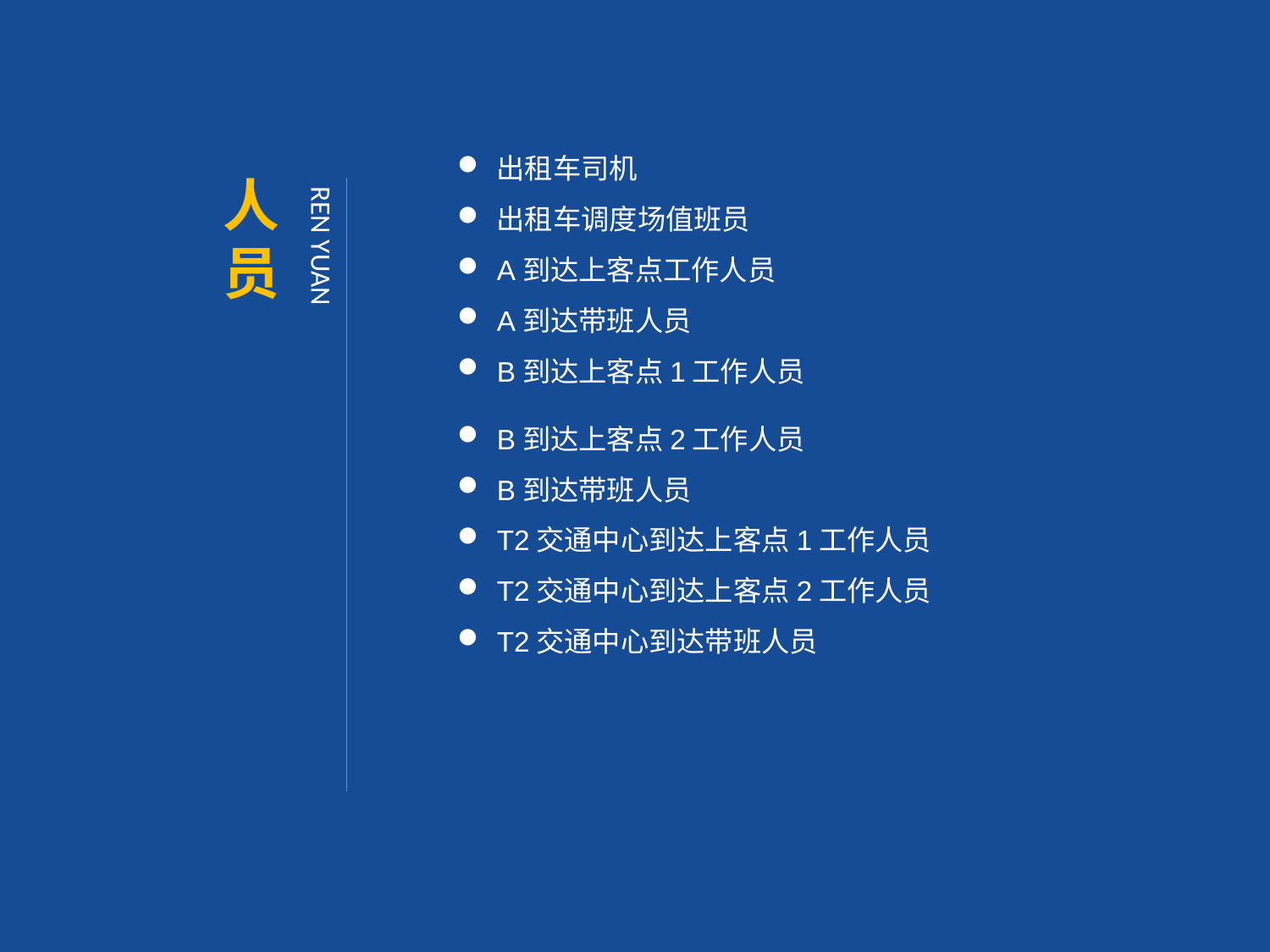

出租车司机
出租车调度场值班员
A到达上客点工作人员
A到达带班人员
B到达上客点1工作人员
B到达上客点2工作人员
B到达带班人员
T2交通中心到达上客点1工作人员
T2交通中心到达上客点2工作人员
T2交通中心到达带班人员

人员
REN YUAN